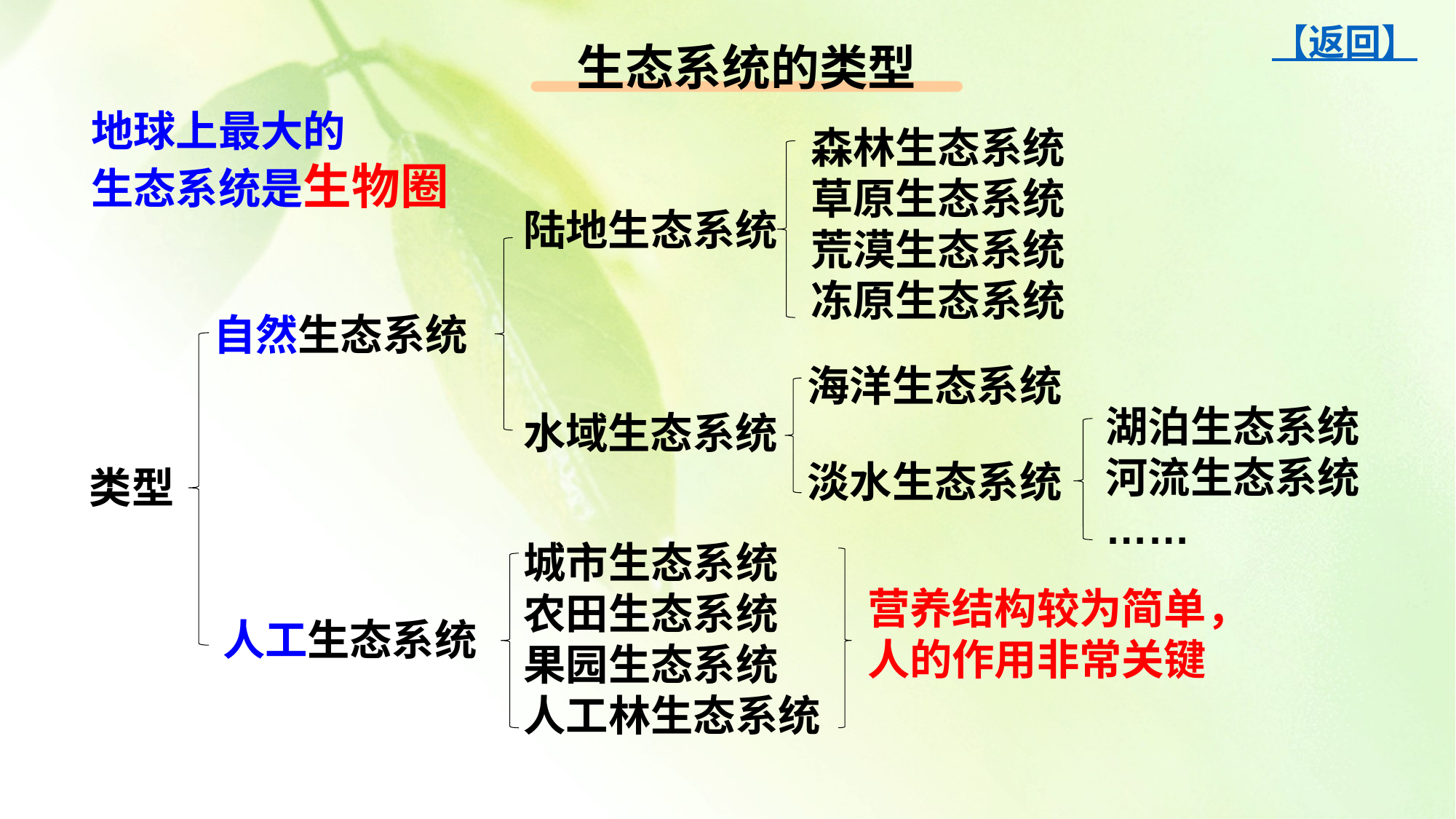

【返回】
生态系统的类型

地球上最大的
生态系统是生物圈
森林生态系统
草原生态系统
荒漠生态系统
冻原生态系统

陆地生态系统

自然生态系统

海洋生态系统

水域生态系统
淡水生态系统
类型
城市生态系统
农田生态系统
果园生态系统
人工林生态系统

人工生态系统
湖泊生态系统
河流生态系统
……

营养结构较为简单，
人的作用非常关键